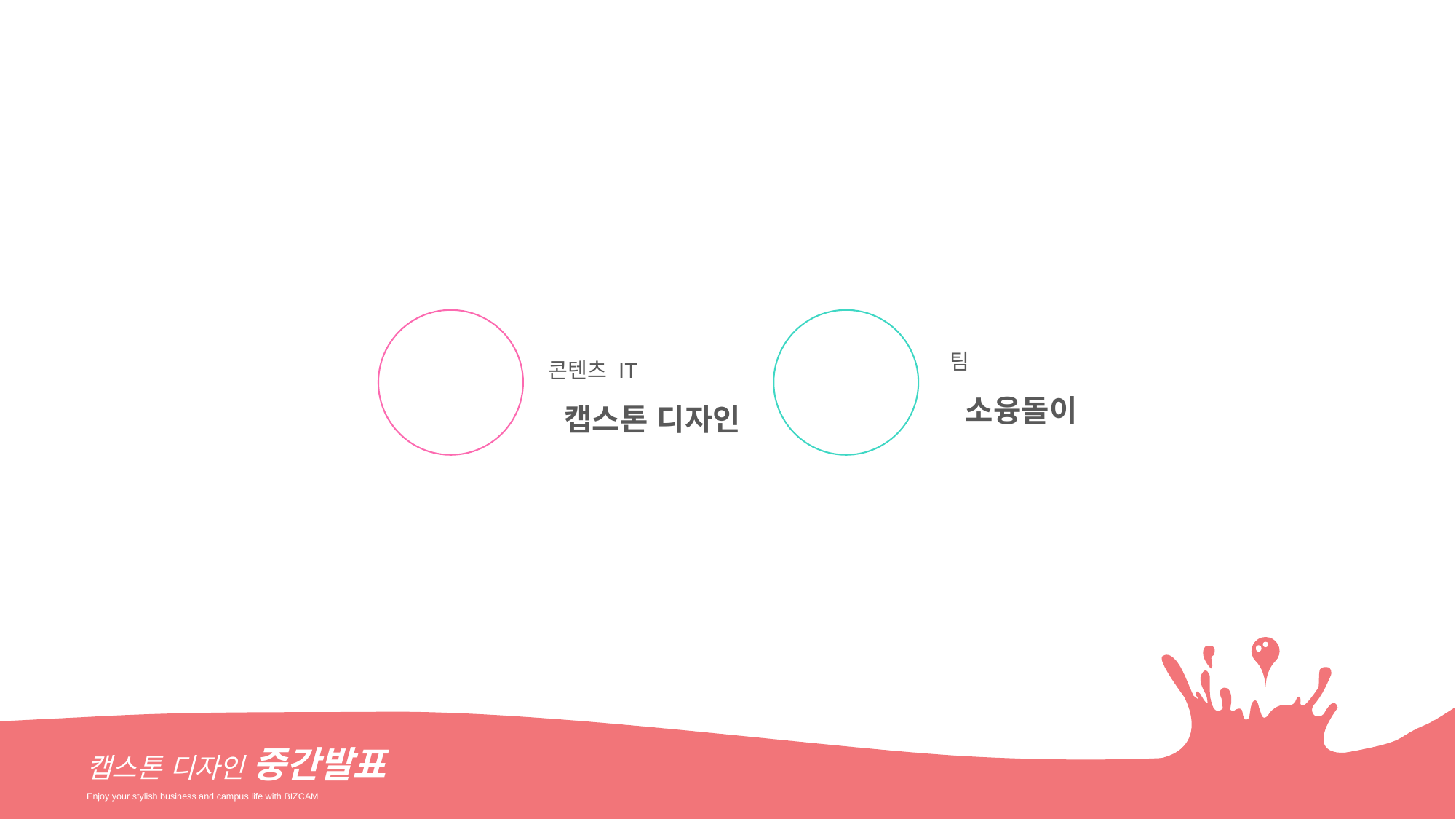

팀
 소융돌이
콘텐츠 IT
 캡스톤 디자인

캡스톤 디자인 중간발표
Enjoy your stylish business and campus life with BIZCAM